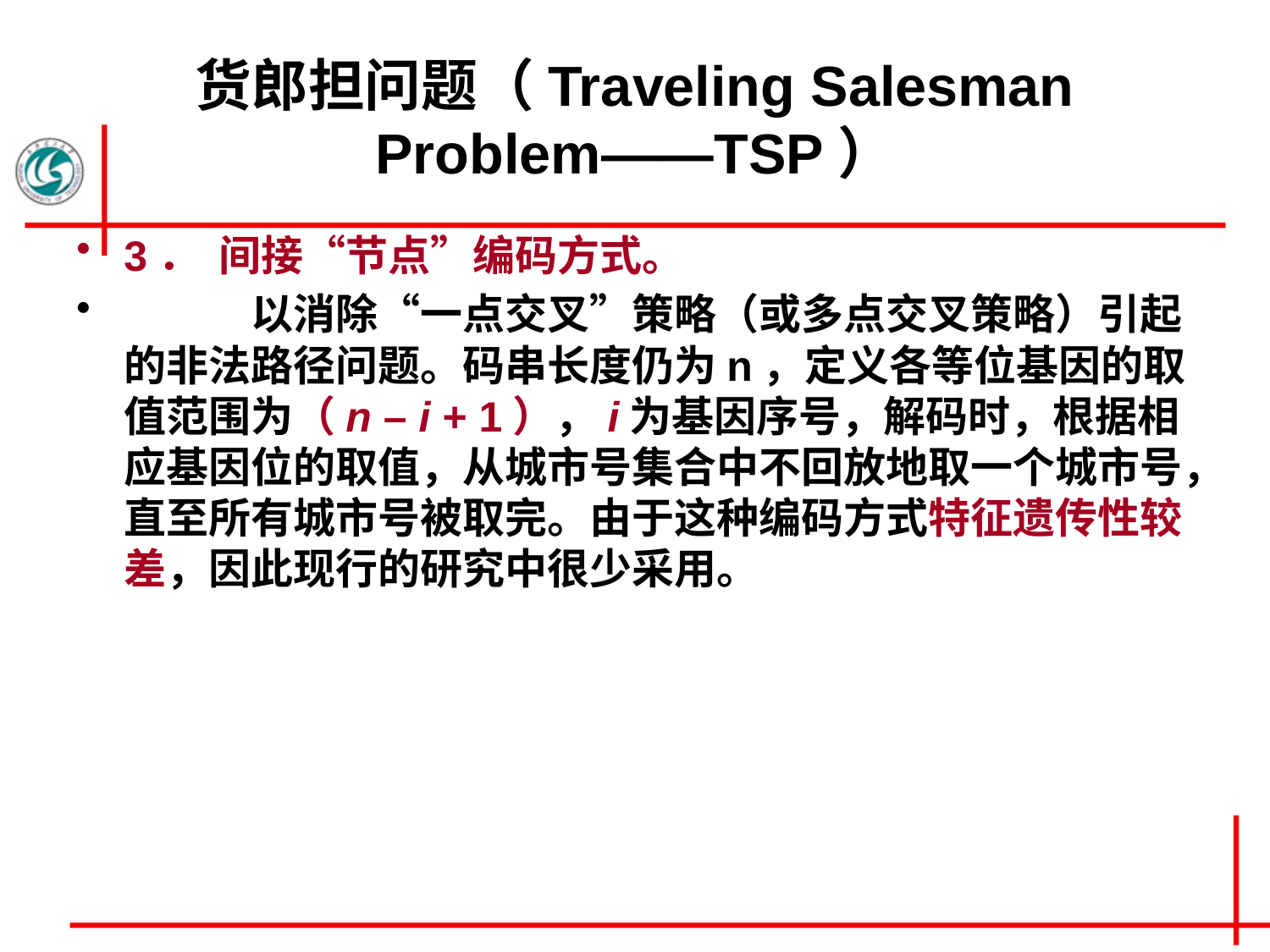

# 货郎担问题（Traveling Salesman Problem——TSP）
3．  间接“节点”编码方式。
	以消除“一点交叉”策略（或多点交叉策略）引起的非法路径问题。码串长度仍为n，定义各等位基因的取值范围为（n – i + 1），i为基因序号，解码时，根据相应基因位的取值，从城市号集合中不回放地取一个城市号，直至所有城市号被取完。由于这种编码方式特征遗传性较差，因此现行的研究中很少采用。